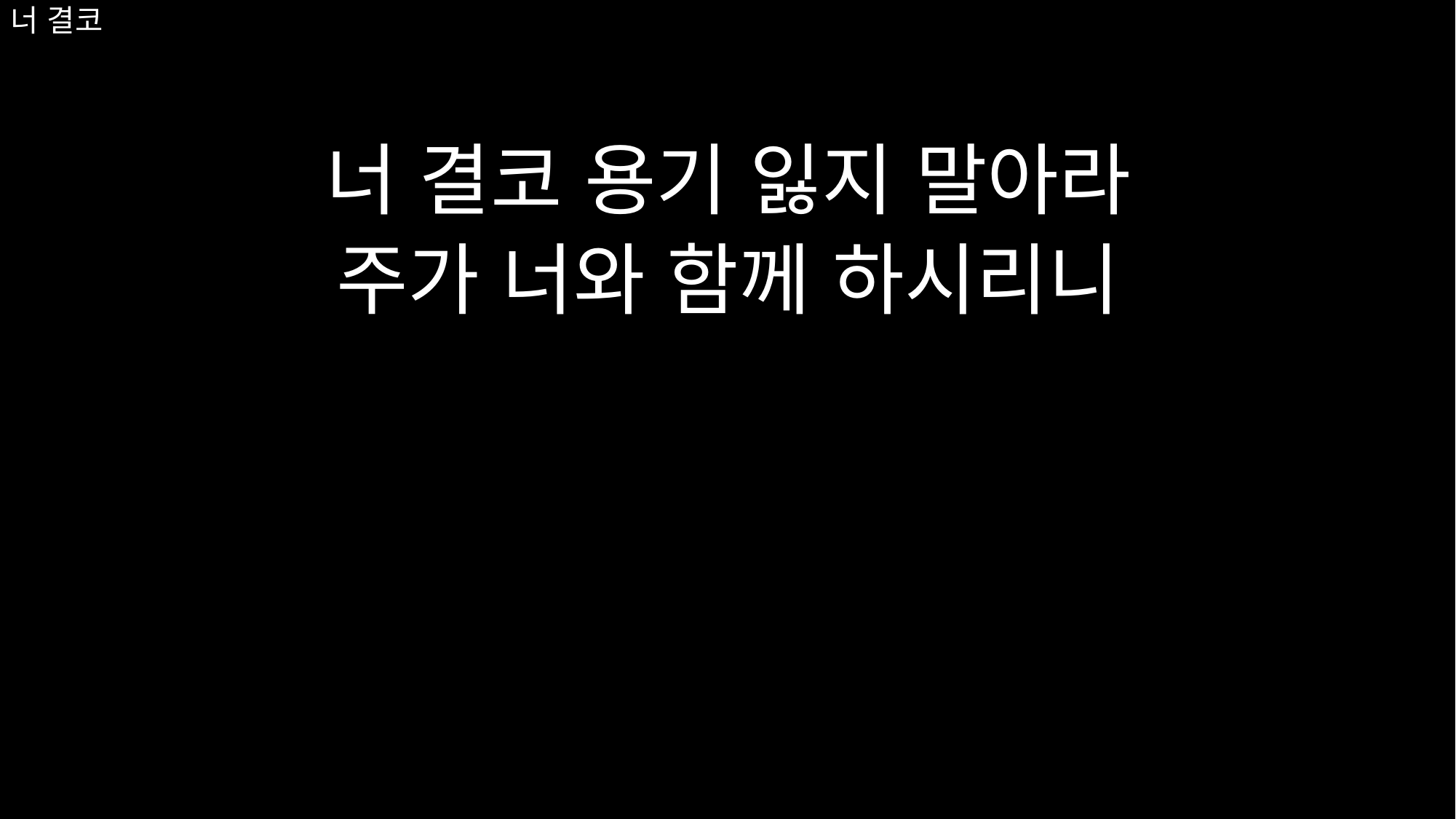

너 결코 용기 잃지 말아라
주가 너와 함께 하시리니

# 너 결코